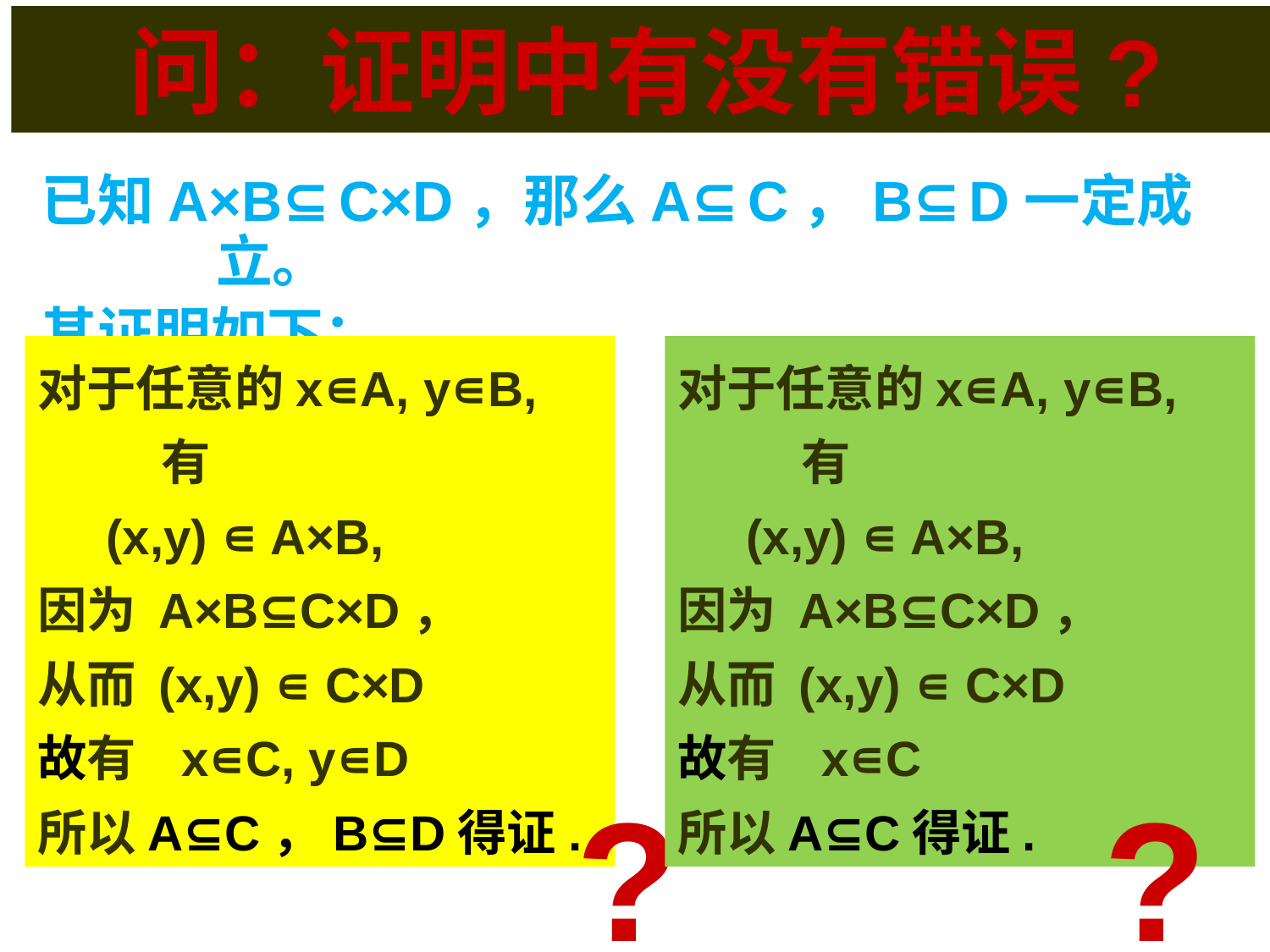

问：证明中有没有错误?
练习七 (p90)
已知A×B⊆C×D，那么A⊆C，B⊆D一定成立。
其证明如下：
对于任意的x∊A, y∊B, 有
     (x,y) ∊ A×B,
因为 A×B⊆C×D，
从而 (x,y) ∊ C×D
故有   x∊C
所以A⊆C得证.
对于任意的x∊A, y∊B, 有
     (x,y) ∊ A×B,
因为 A×B⊆C×D，
从而 (x,y) ∊ C×D
故有   x∊C, y∊D
所以A⊆C，B⊆D得证.
?
?